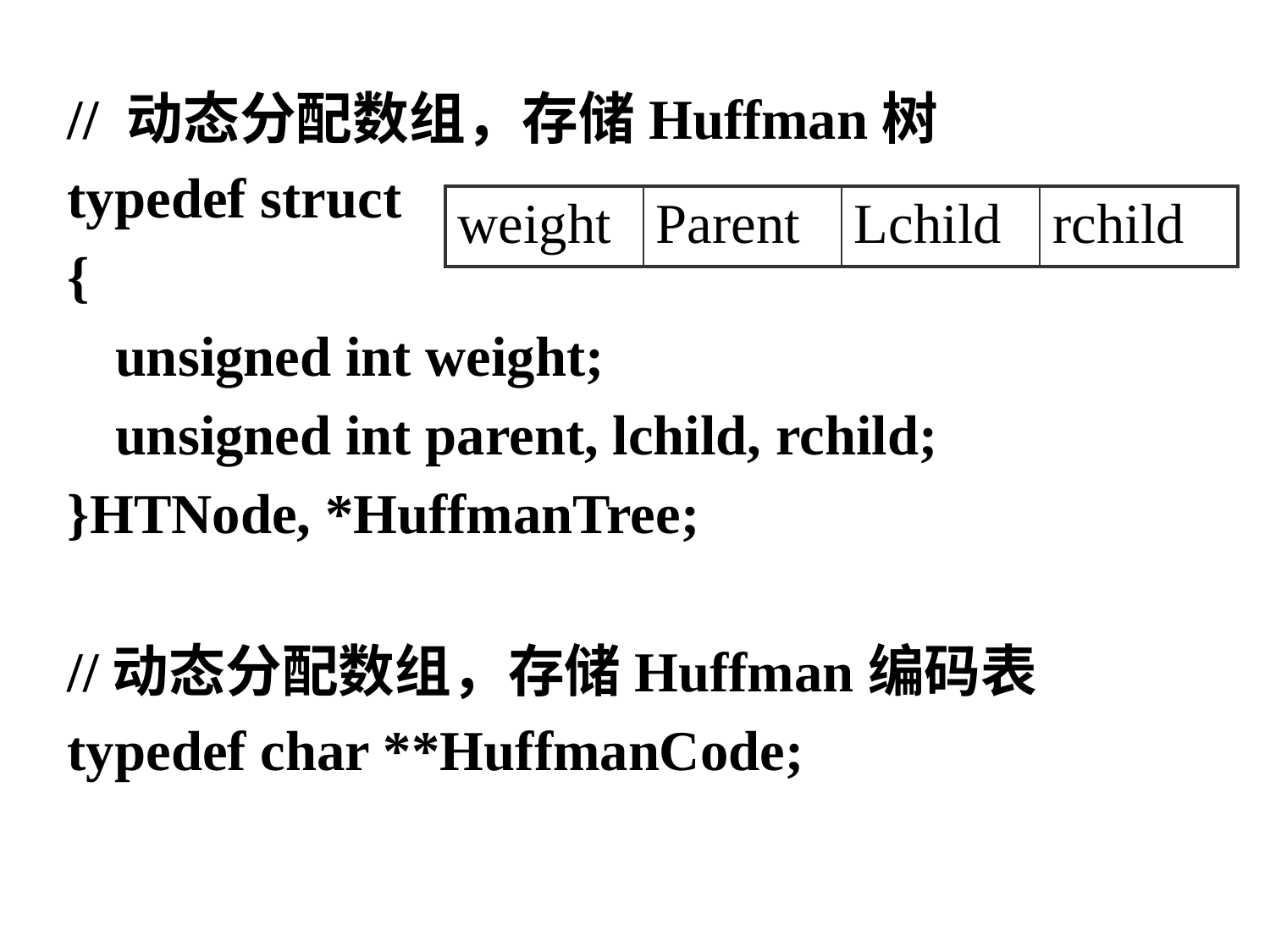

// 动态分配数组，存储Huffman树
typedef struct
{
	unsigned int weight;
	unsigned int parent, lchild, rchild;
}HTNode, *HuffmanTree;

//动态分配数组，存储Huffman编码表
typedef char **HuffmanCode;
| weight | Parent | Lchild | rchild |
| --- | --- | --- | --- |